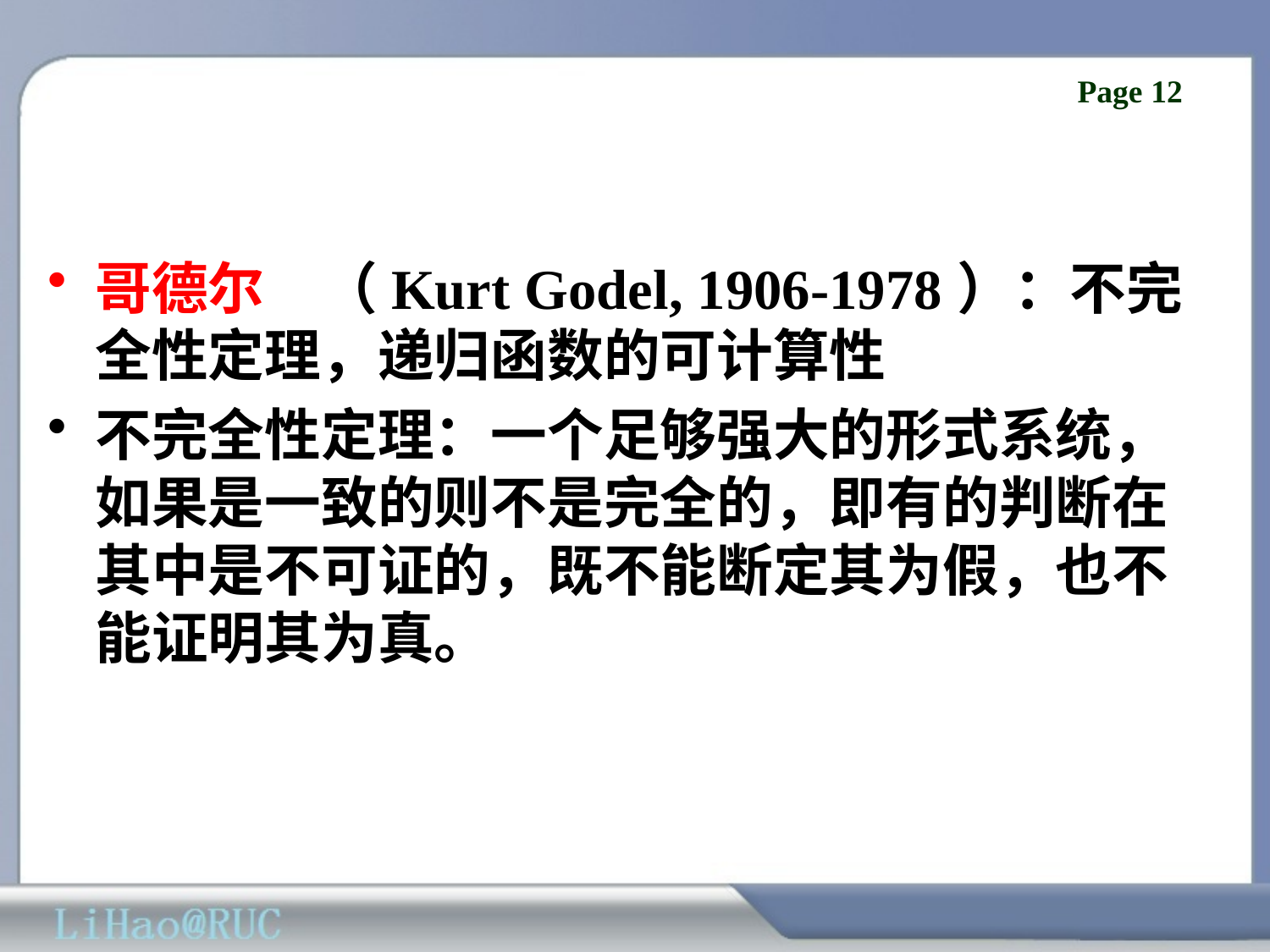

哥德尔　（Kurt Godel, 1906-1978）：不完全性定理，递归函数的可计算性
不完全性定理：一个足够强大的形式系统，如果是一致的则不是完全的，即有的判断在其中是不可证的，既不能断定其为假，也不能证明其为真。